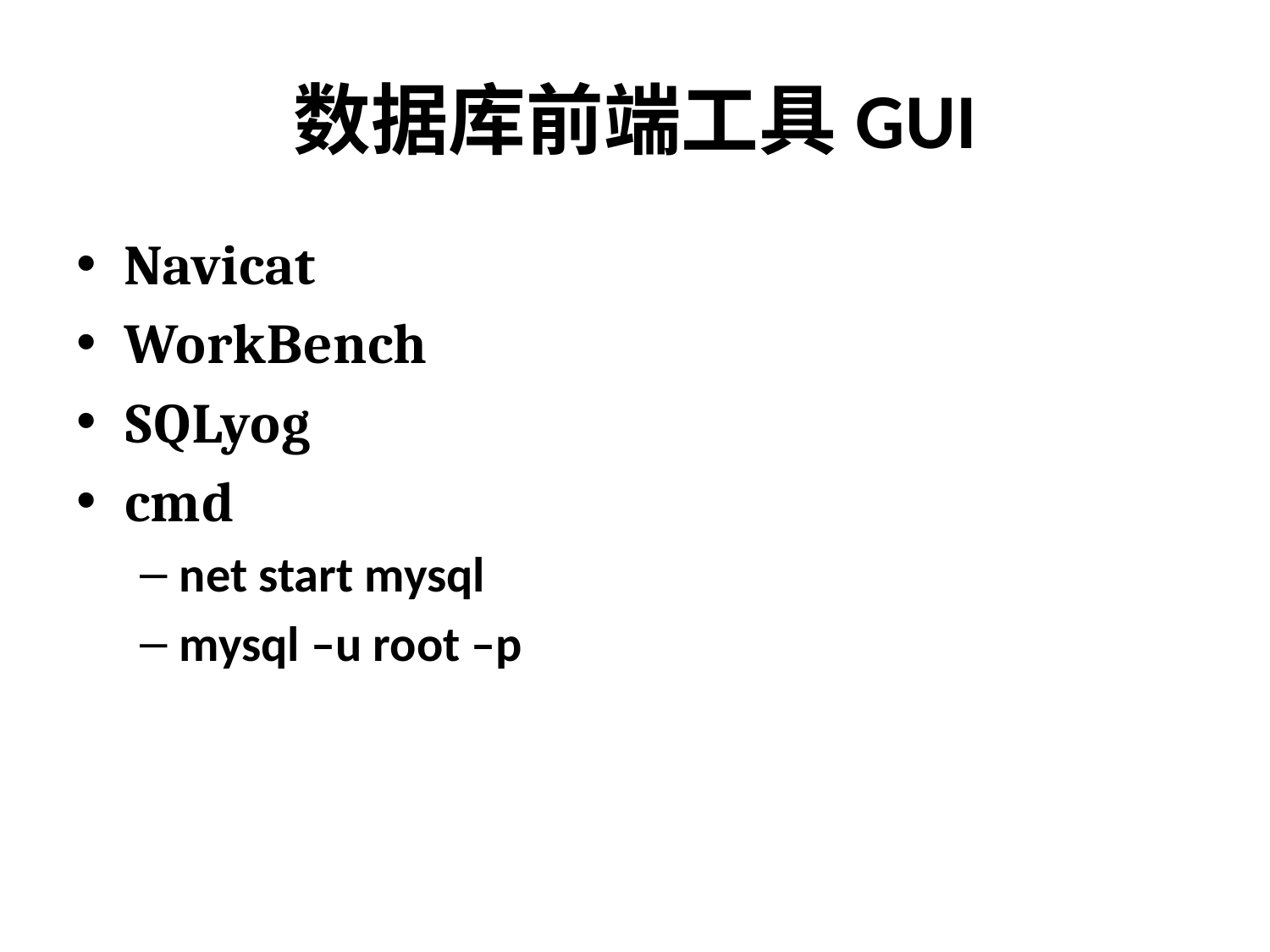

# 数据库前端工具GUI
Navicat
WorkBench
SQLyog
cmd
net start mysql
mysql –u root –p